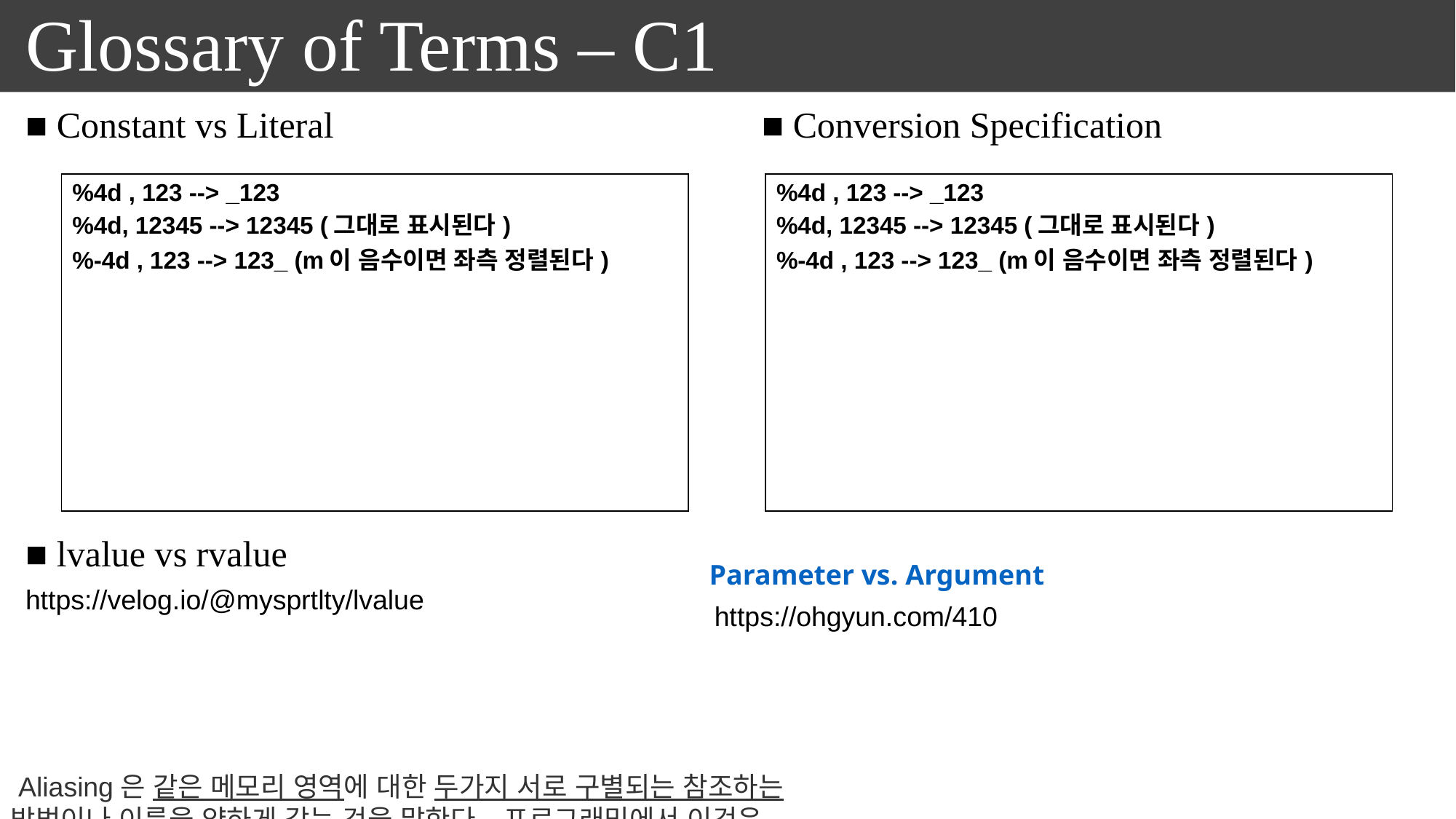

Glossary of Terms – C1
■ Constant vs Literal
■ Conversion Specification
| %4d , 123 --> \_123 %4d, 12345 --> 12345 (그대로 표시된다) %-4d , 123 --> 123\_ (m이 음수이면 좌측 정렬된다) |
| --- |
| %4d , 123 --> \_123 %4d, 12345 --> 12345 (그대로 표시된다) %-4d , 123 --> 123\_ (m이 음수이면 좌측 정렬된다) |
| --- |
■ lvalue vs rvalue
Parameter vs. Argument
https://velog.io/@mysprtlty/lvalue
https://ohgyun.com/410
 Aliasing은 같은 메모리 영역에 대한 두가지 서로 구별되는 참조하는 방법이나 이름을 약하게 갖는 것을 말한다. 프로그래밍에서 이것은 위험한 특징